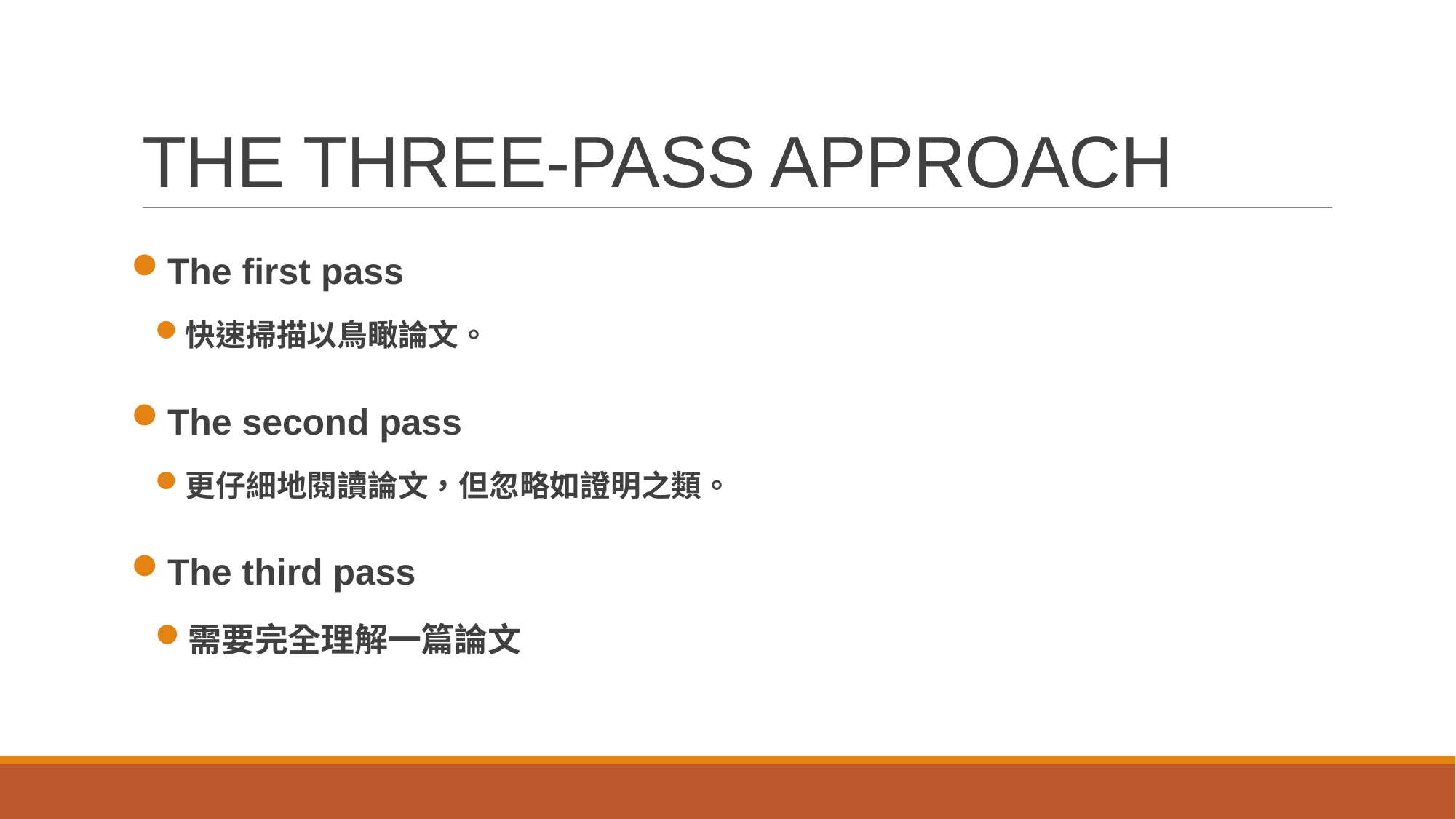

# THE THREE-PASS APPROACH
The first pass
快速掃描以鳥瞰論文。
The second pass
更仔細地閱讀論文，但忽略如證明之類。
The third pass
需要完全理解一篇論文